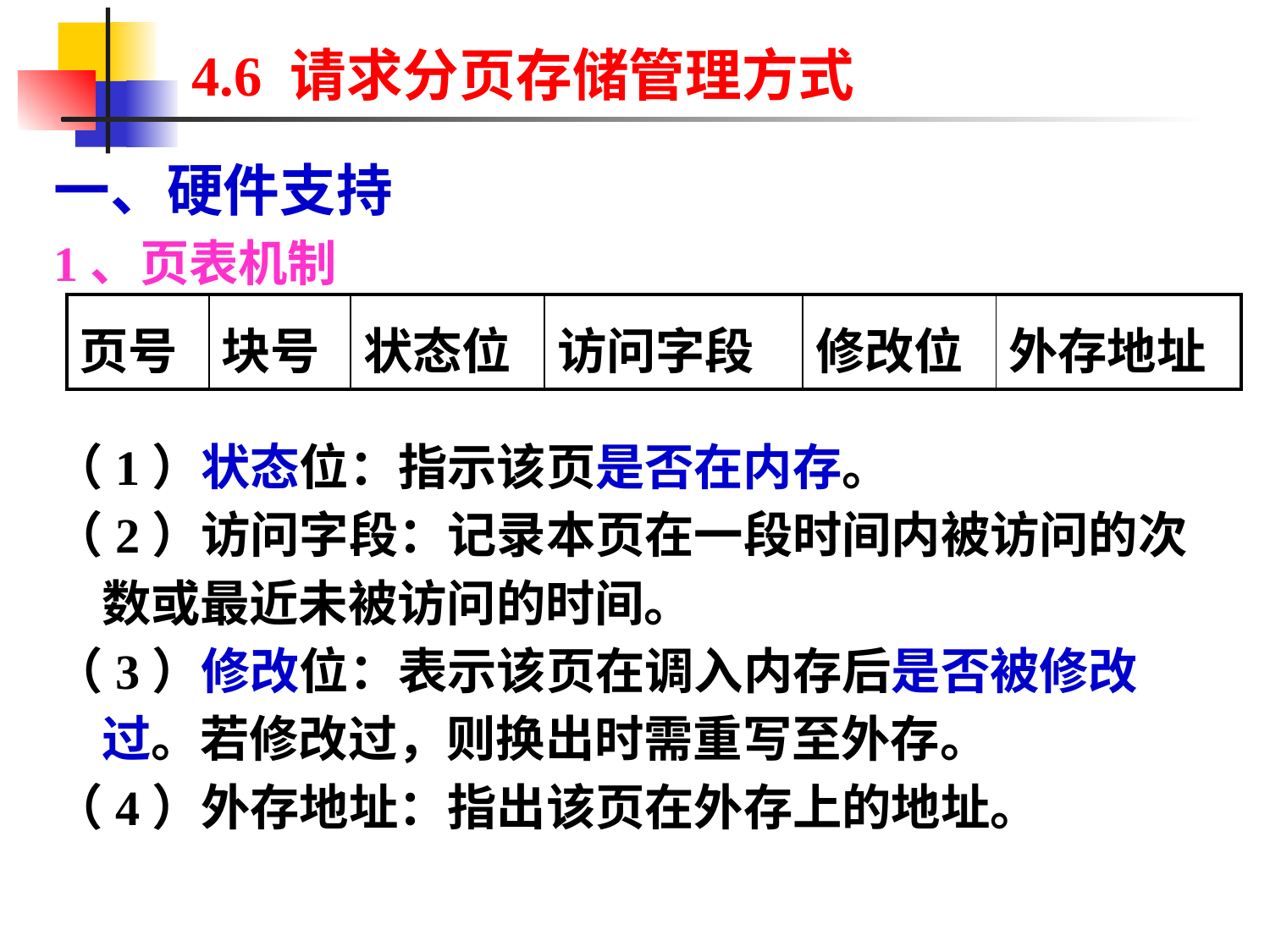

# 4.6 请求分页存储管理方式
一、硬件支持
1、页表机制

（1）状态位：指示该页是否在内存。
（2）访问字段：记录本页在一段时间内被访问的次数或最近未被访问的时间。
（3）修改位：表示该页在调入内存后是否被修改过。若修改过，则换出时需重写至外存。
（4）外存地址：指出该页在外存上的地址。
| 页号 | 块号 | 状态位 | 访问字段 | 修改位 | 外存地址 |
| --- | --- | --- | --- | --- | --- |